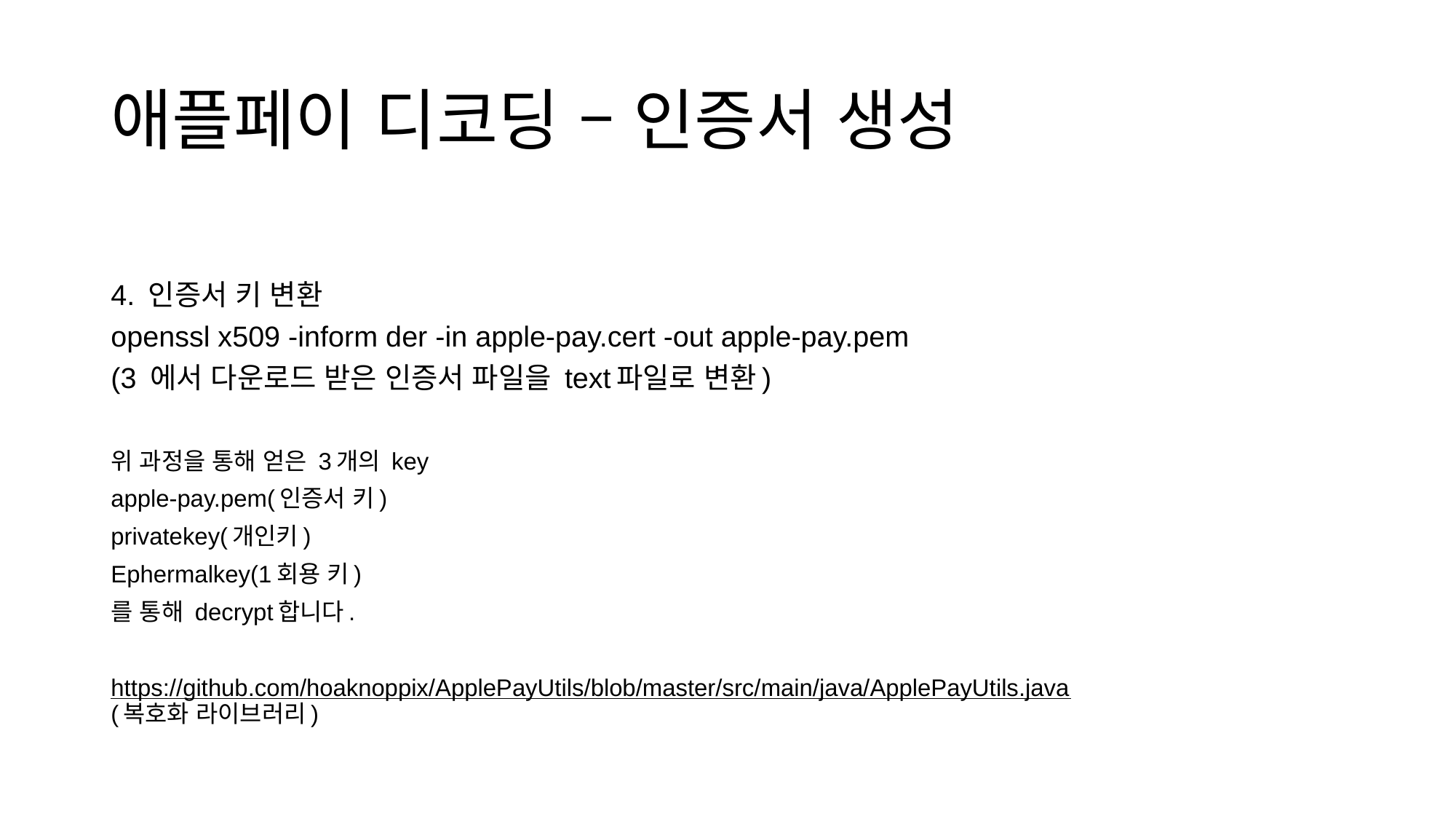

# 애플페이 디코딩 – 인증서 생성

4. 인증서 키 변환
openssl x509 -inform der -in apple-pay.cert -out apple-pay.pem
(3 에서 다운로드 받은 인증서 파일을 text파일로 변환)

위 과정을 통해 얻은 3개의 key
apple-pay.pem(인증서 키)
privatekey(개인키)
Ephermalkey(1회용 키)
를 통해 decrypt합니다.

https://github.com/hoaknoppix/ApplePayUtils/blob/master/src/main/java/ApplePayUtils.java
(복호화 라이브러리)